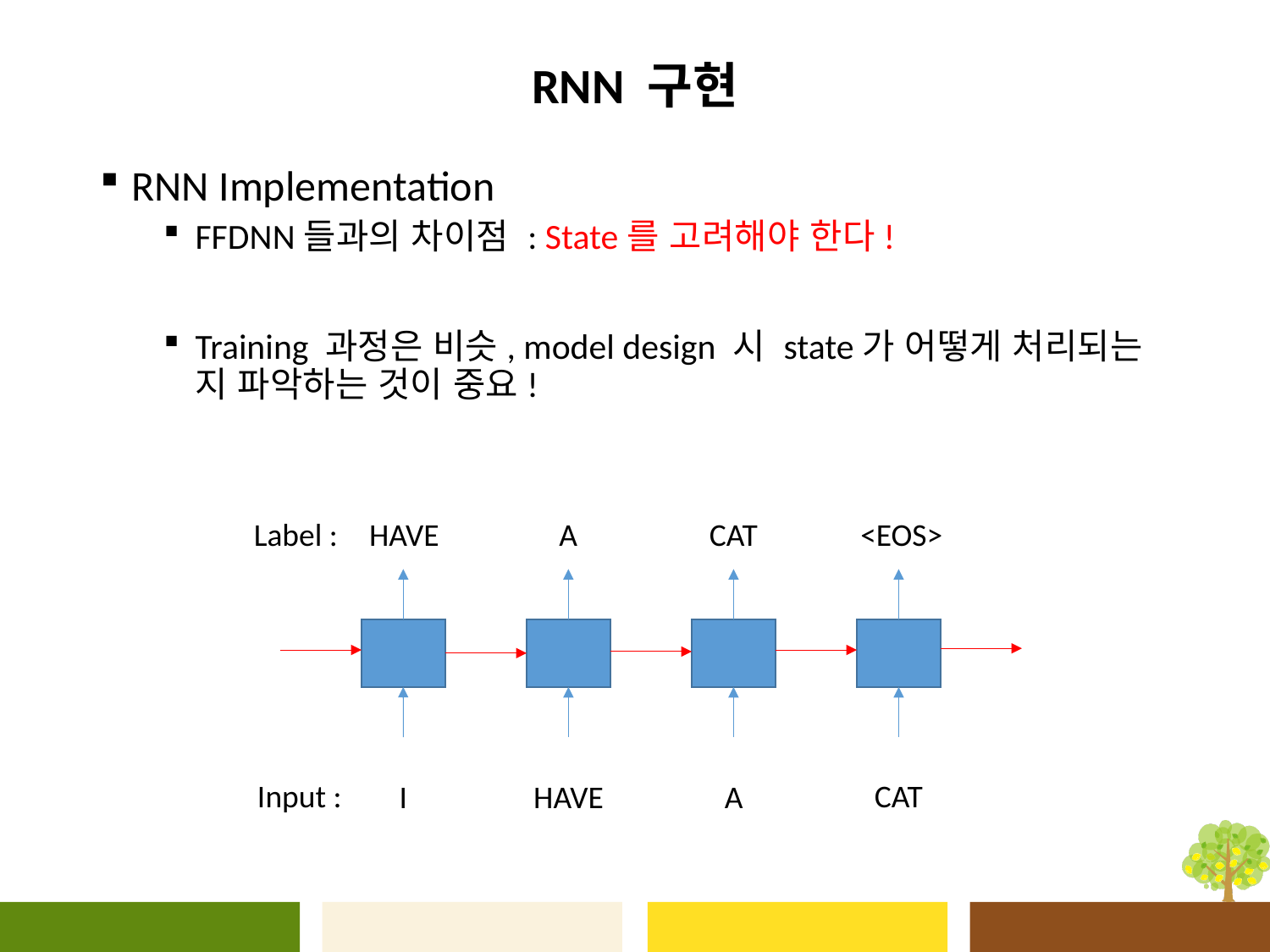

# RNN 구현
RNN Implementation
FFDNN들과의 차이점 : State를 고려해야 한다!

Training 과정은 비슷, model design 시 state가 어떻게 처리되는 지 파악하는 것이 중요!
Label :
HAVE
A
CAT
<EOS>

Input :
CAT
I
HAVE
A